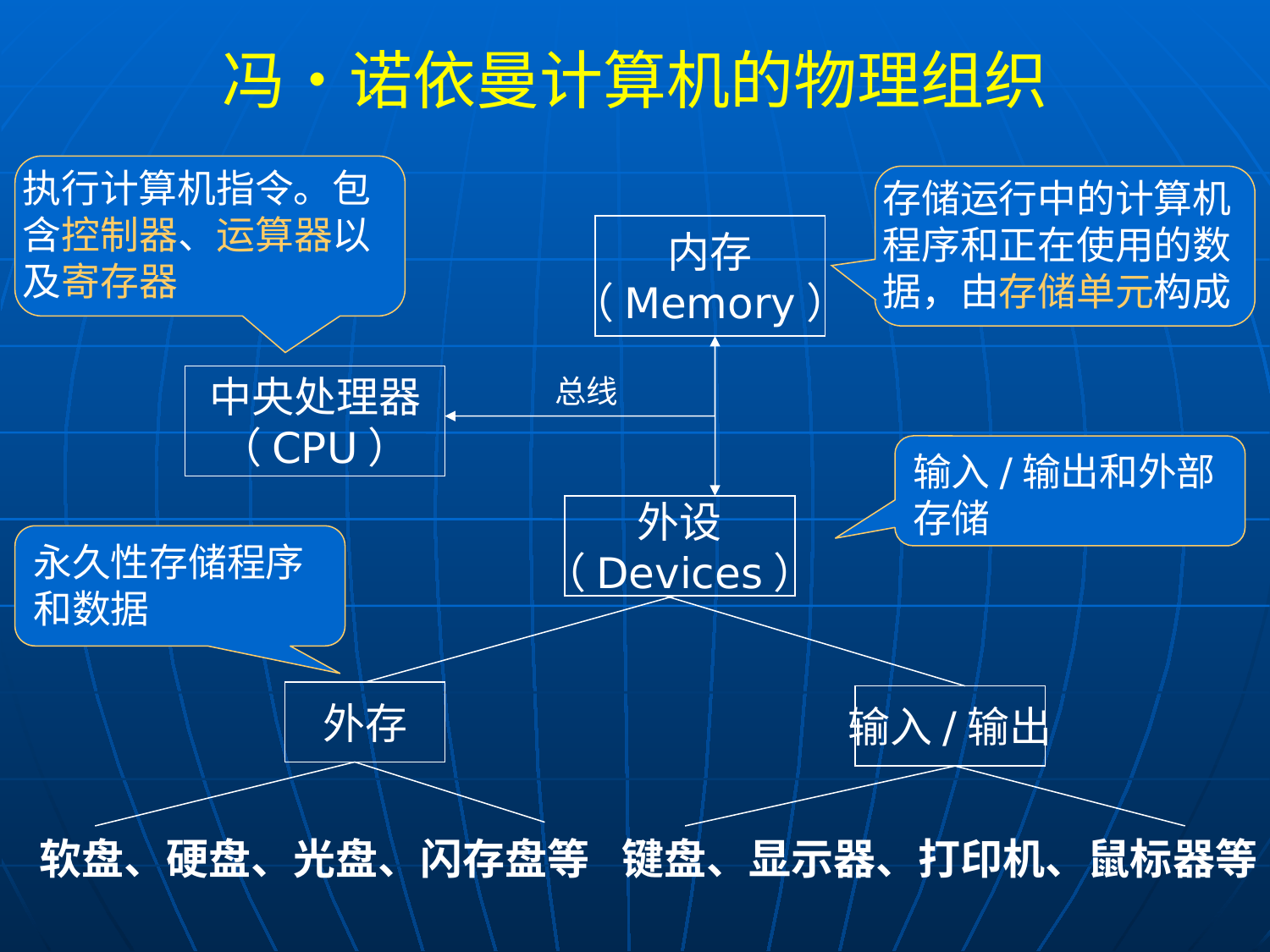

# 冯•诺依曼计算机的物理组织
执行计算机指令。包含控制器、运算器以及寄存器
存储运行中的计算机程序和正在使用的数据，由存储单元构成
内存
（Memory）

总线
中央处理器
（CPU）

输入/输出和外部存储
外设
（Devices）
永久性存储程序和数据

外存
输入/输出

软盘、硬盘、光盘、闪存盘等
键盘、显示器、打印机、鼠标器等